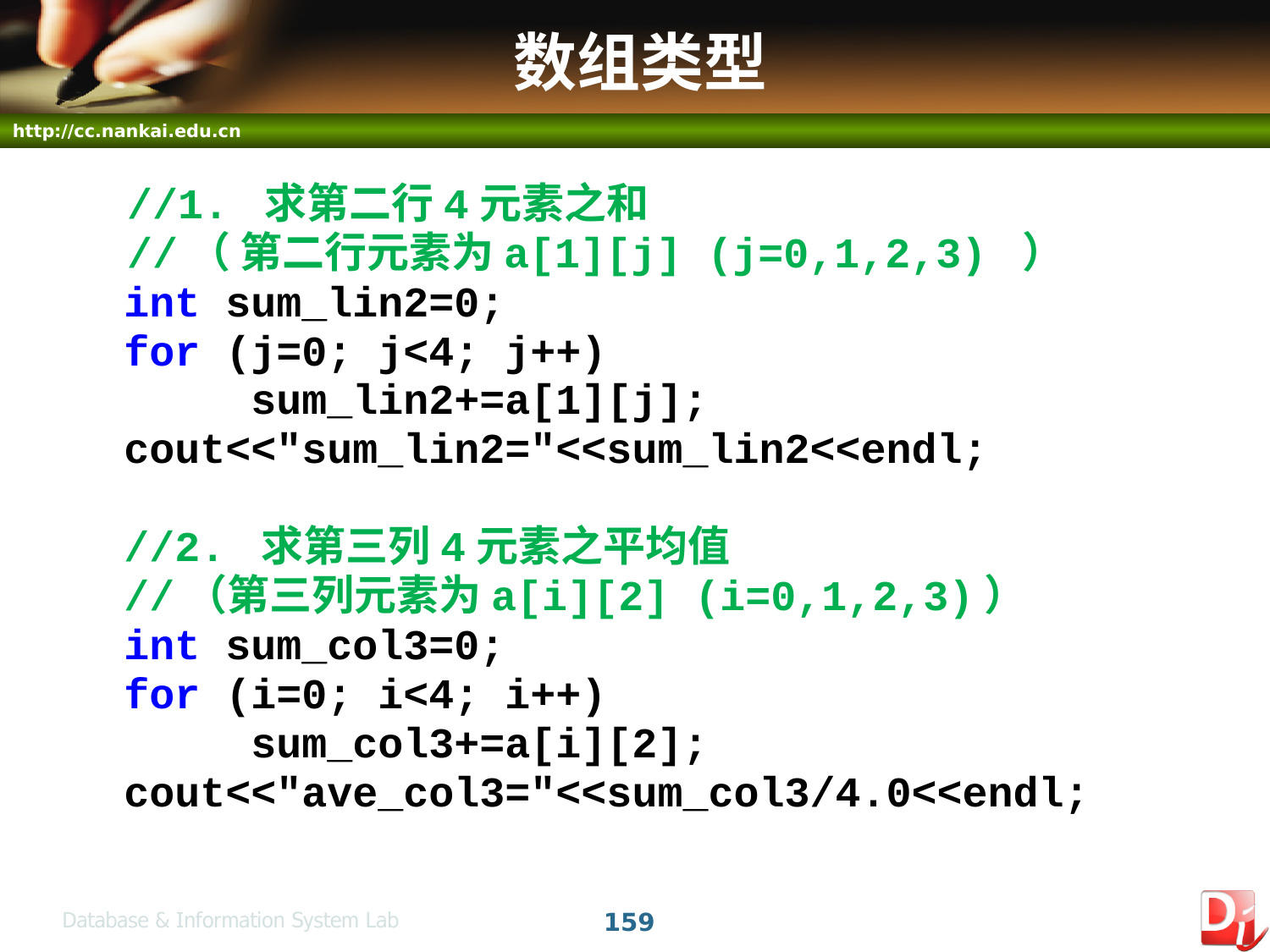

# 数组类型
  //1. 求第二行4元素之和
  //（ 第二行元素为a[1][j] (j=0,1,2,3) ）
	int sum_lin2=0;
	for (j=0; j<4; j++)
		sum_lin2+=a[1][j];
	cout<<"sum_lin2="<<sum_lin2<<endl;

	//2. 求第三列4元素之平均值
	//（第三列元素为a[i][2] (i=0,1,2,3)）
	int sum_col3=0;
	for (i=0; i<4; i++)
		sum_col3+=a[i][2];
	cout<<"ave_col3="<<sum_col3/4.0<<endl;

159
Database & Information System Lab